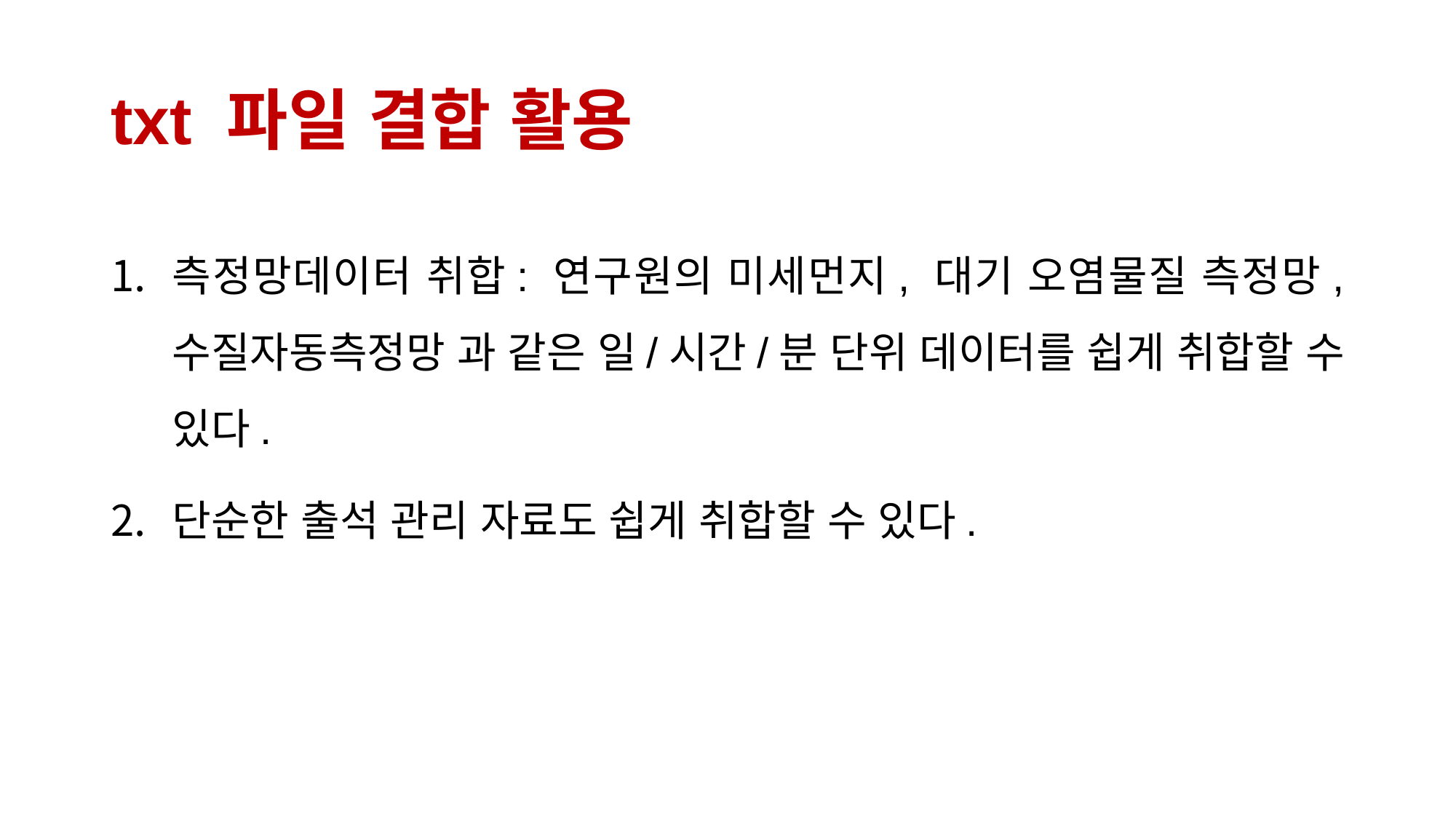

# txt 파일 결합 활용
측정망데이터 취합: 연구원의 미세먼지, 대기 오염물질 측정망, 수질자동측정망 과 같은 일/시간/분 단위 데이터를 쉽게 취합할 수 있다.
단순한 출석 관리 자료도 쉽게 취합할 수 있다.